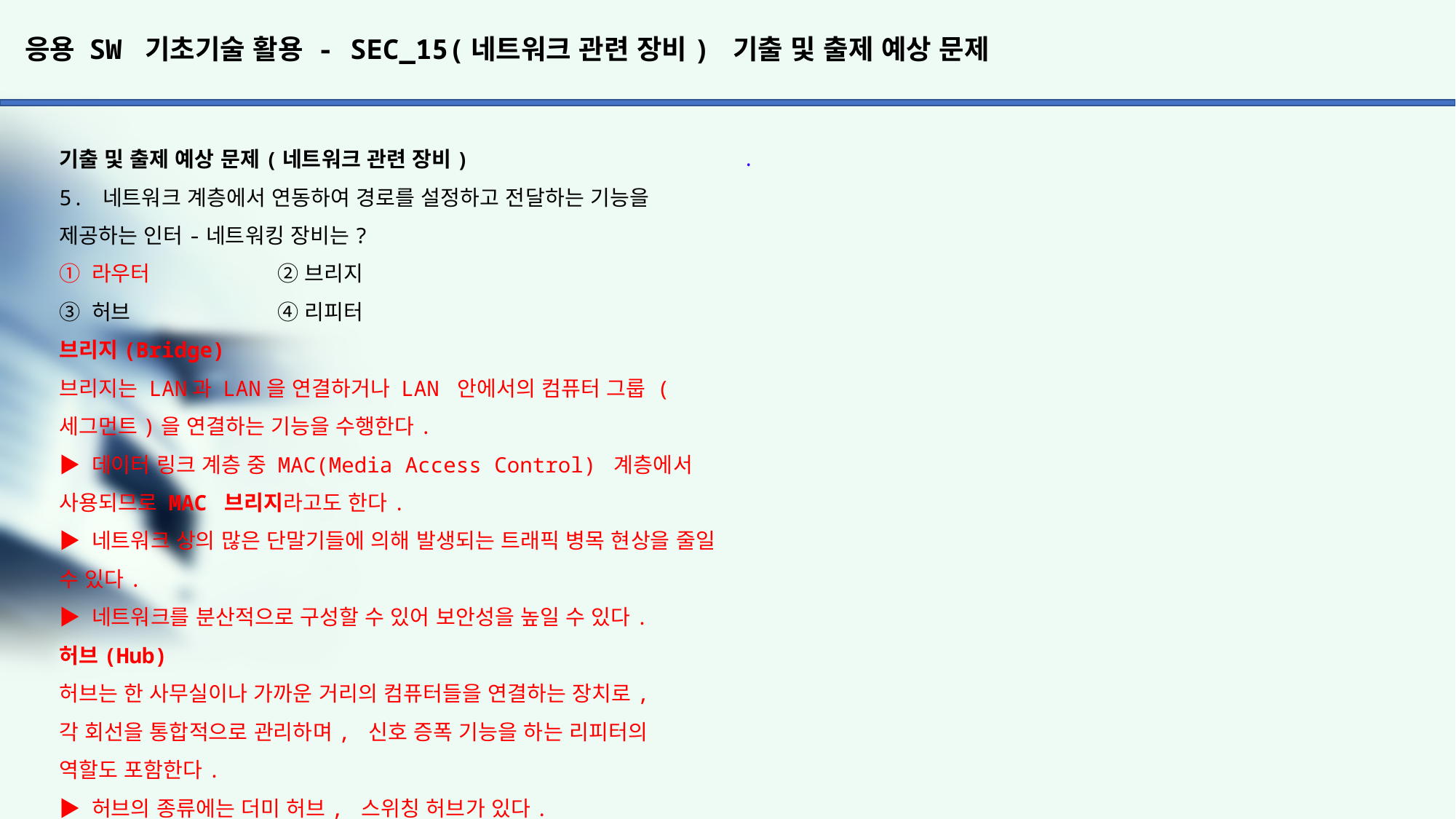

# 응용 SW 기초기술 활용 - SEC_15(네트워크 관련 장비) 기출 및 출제 예상 문제
.
기출 및 출제 예상 문제(네트워크 관련 장비)
5. 네트워크 계층에서 연동하여 경로를 설정하고 전달하는 기능을 제공하는 인터-네트워킹 장비는?
① 라우터		② 브리지
③ 허브		④ 리피터
브리지(Bridge)
브리지는 LAN과 LAN을 연결하거나 LAN 안에서의 컴퓨터 그룹 (세그먼트)을 연결하는 기능을 수행한다.
▶ 데이터 링크 계층 중 MAC(Media Access Control) 계층에서 사용되므로 MAC 브리지라고도 한다.
▶ 네트워크 상의 많은 단말기들에 의해 발생되는 트래픽 병목 현상을 줄일 수 있다.
▶ 네트워크를 분산적으로 구성할 수 있어 보안성을 높일 수 있다.
허브(Hub)
허브는 한 사무실이나 가까운 거리의 컴퓨터들을 연결하는 장치로,
각 회선을 통합적으로 관리하며, 신호 증폭 기능을 하는 리피터의
역할도 포함한다.
▶ 허브의 종류에는 더미 허브, 스위칭 허브가 있다.
▶ 더미 허브(Dummy Hub)
- 네트워크에 흐르는 모든 데이터를 단순히 연결하는 기능만을 제공한다.
- LAN이 보유한 대역폭을 컴퓨터 수만큼 나누어서 제공한다.
- 네트워크에 연결된 각 노드를 물리적인 성형(star) 구조로 연결된다.
▶ 스위칭 허브(Switching Hub)
- 네트워크 상에 흐르는 데이터의 유무 및 흐름을 제어하여 각각의 노드가 허브의 최대 대역폭을 사용할 수 있도록 지원하는 지능형 허브이다.
- 최근에 사용하는 허브는 대부분 스위칭 허브이다.